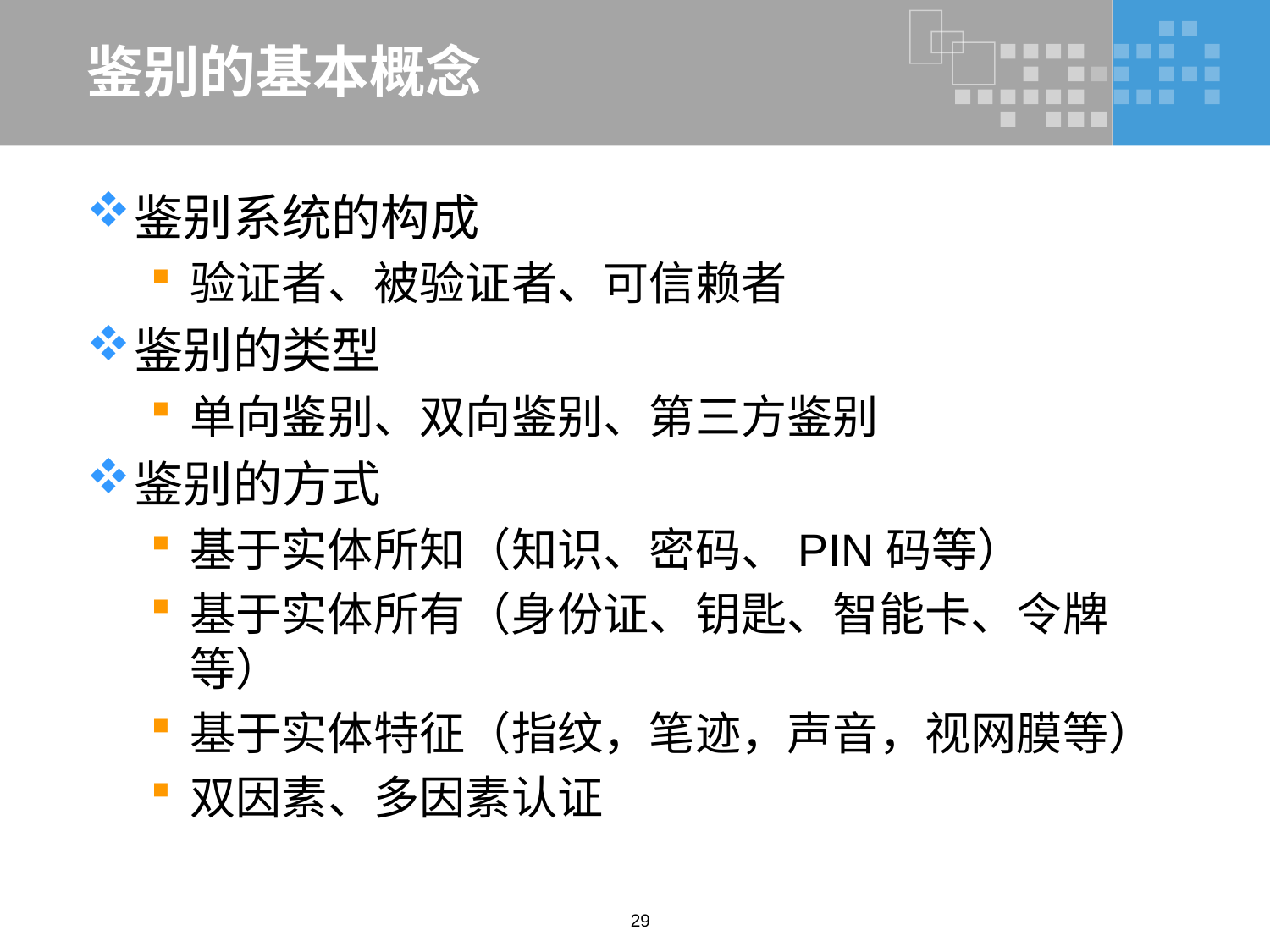

# 鉴别的基本概念
鉴别系统的构成
验证者、被验证者、可信赖者
鉴别的类型
单向鉴别、双向鉴别、第三方鉴别
鉴别的方式
基于实体所知（知识、密码、PIN码等）
基于实体所有（身份证、钥匙、智能卡、令牌等）
基于实体特征（指纹，笔迹，声音，视网膜等）
双因素、多因素认证

29